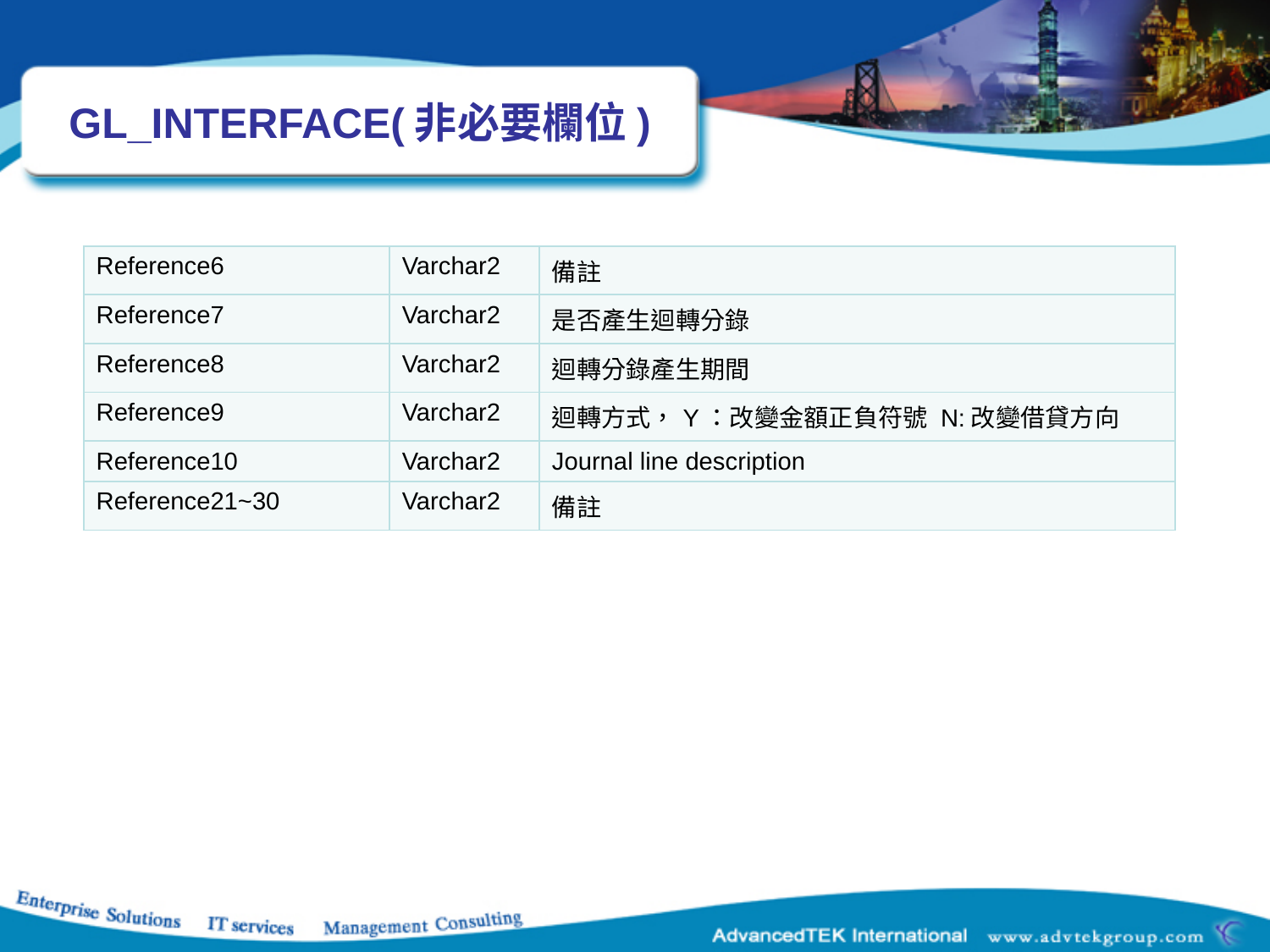

# GL_INTERFACE(非必要欄位)
| Reference6 | Varchar2 | 備註 |
| --- | --- | --- |
| Reference7 | Varchar2 | 是否產生迴轉分錄 |
| Reference8 | Varchar2 | 迴轉分錄產生期間 |
| Reference9 | Varchar2 | 迴轉方式，Y：改變金額正負符號 N:改變借貸方向 |
| Reference10 | Varchar2 | Journal line description |
| Reference21~30 | Varchar2 | 備註 |